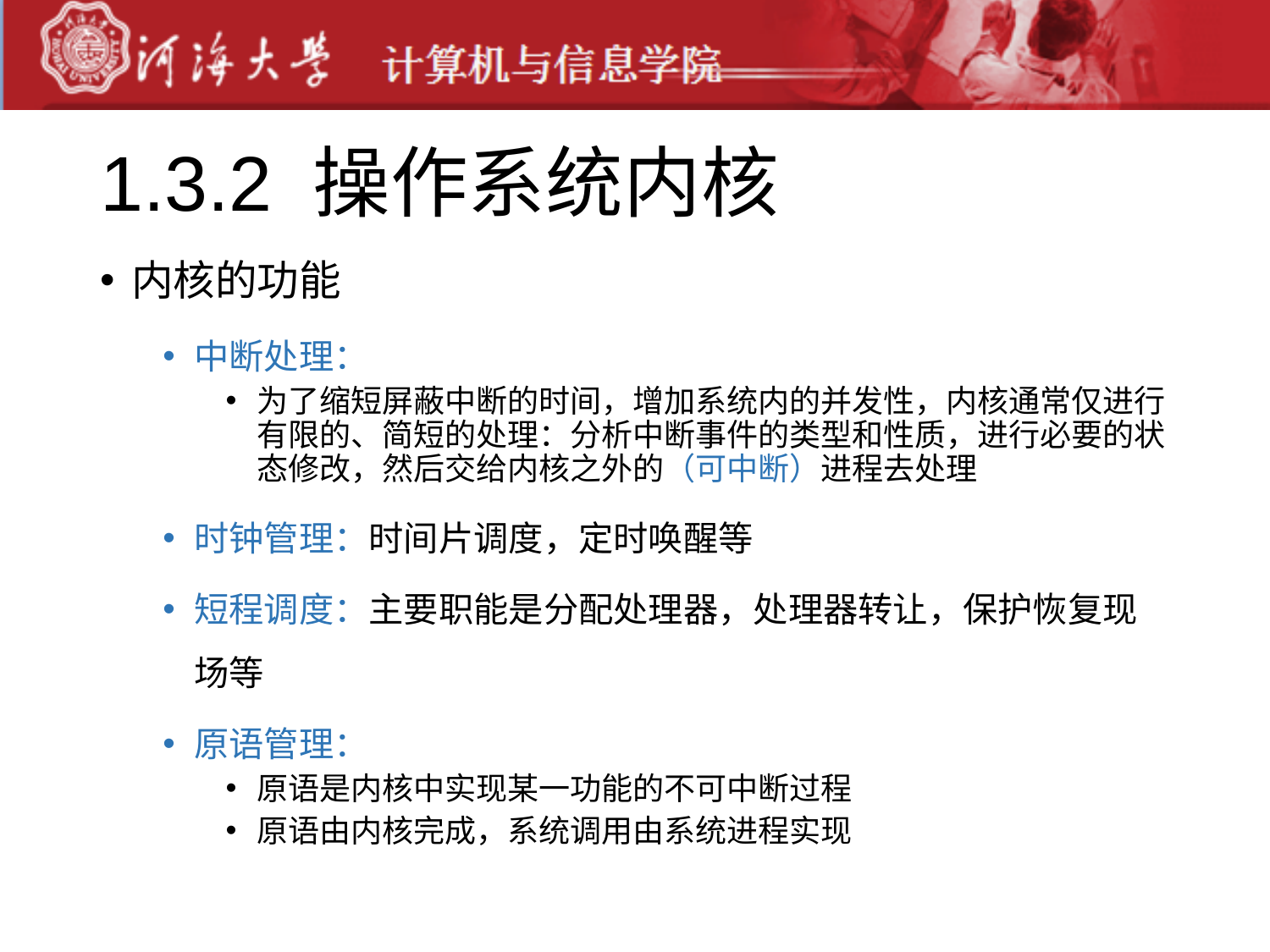

# 1.3.2 操作系统内核
内核的功能
中断处理：
为了缩短屏蔽中断的时间，增加系统内的并发性，内核通常仅进行有限的、简短的处理：分析中断事件的类型和性质，进行必要的状态修改，然后交给内核之外的（可中断）进程去处理
时钟管理：时间片调度，定时唤醒等
短程调度：主要职能是分配处理器，处理器转让，保护恢复现场等
原语管理：
原语是内核中实现某一功能的不可中断过程
原语由内核完成，系统调用由系统进程实现